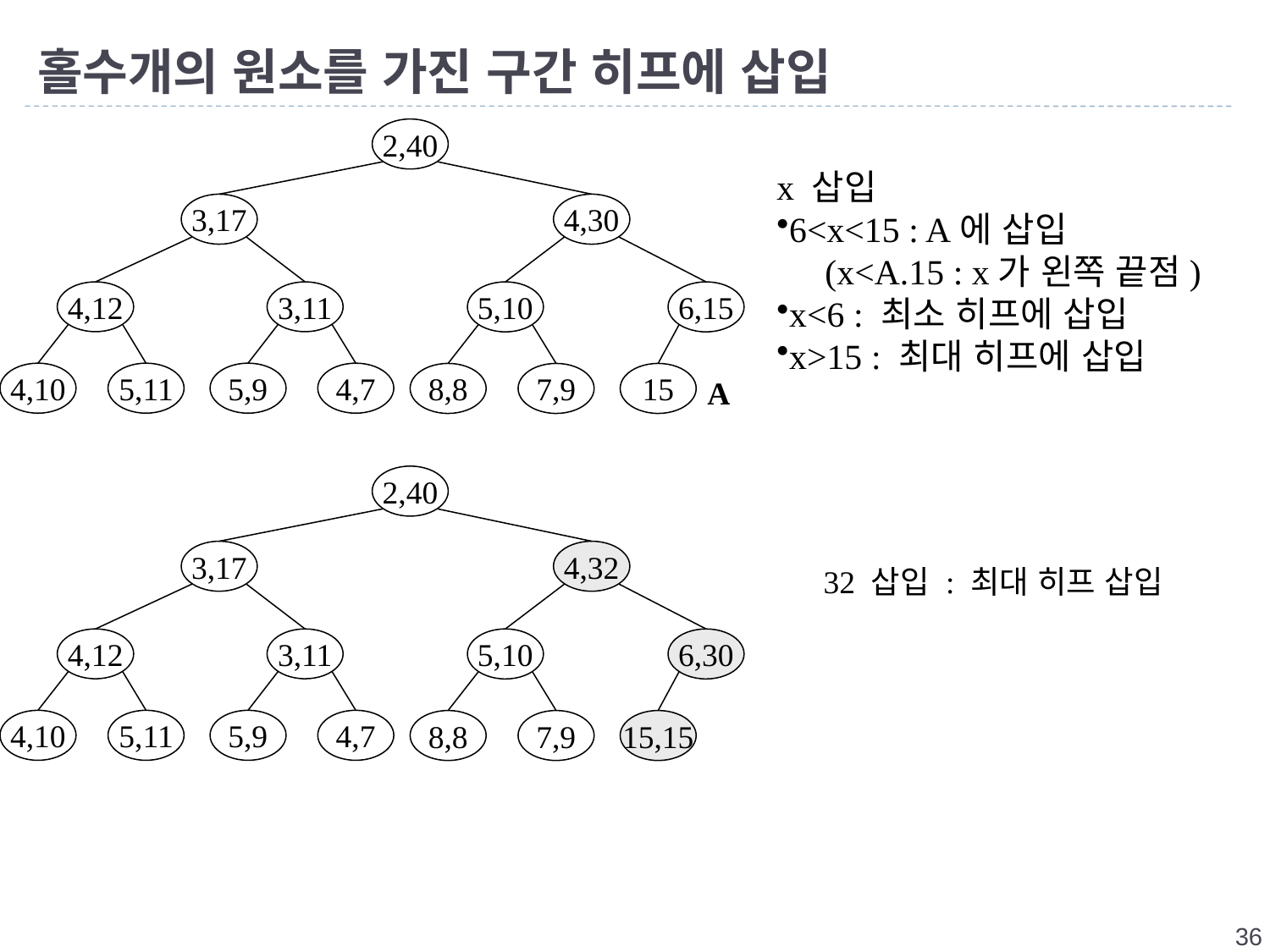

# 홀수개의 원소를 가진 구간 히프에 삽입

2,40
3,17
4,30
4,12
3,11
5,10
6,15
4,10
5,11
5,9
4,7
8,8
7,9
15
x 삽입
6<x<15 : A에 삽입
    (x<A.15 : x가 왼쪽 끝점)
x<6 : 최소 히프에 삽입
x>15 : 최대 히프에 삽입
A
2,40
3,17
4,32
4,12
3,11
5,10
6,30
4,10
5,11
5,9
4,7
8,8
7,9
15,15
32 삽입 : 최대 히프 삽입
36